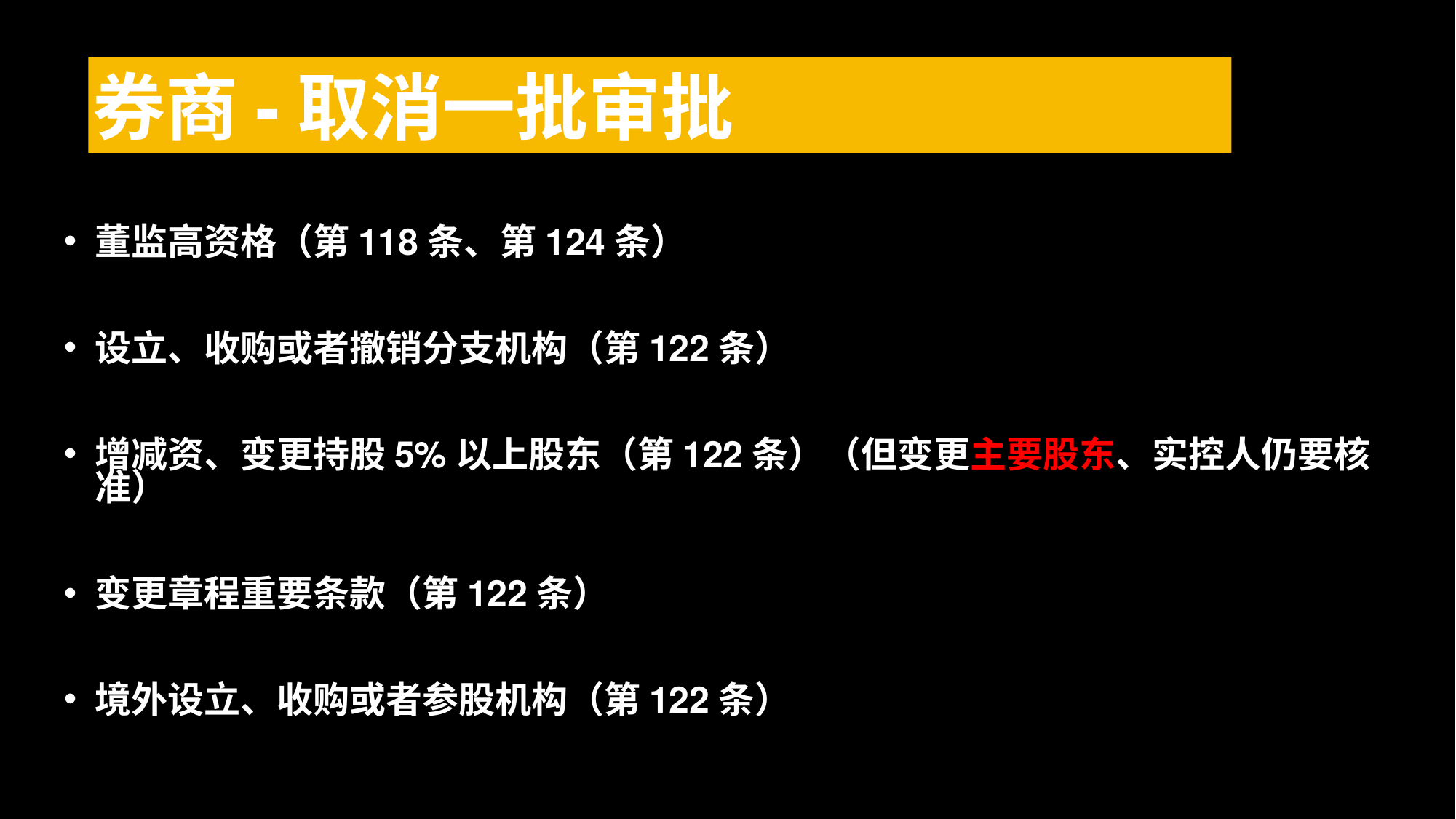

券商-取消一批审批
董监高资格（第118条、第124条）
设立、收购或者撤销分支机构（第122条）
增减资、变更持股5%以上股东（第122条）（但变更主要股东、实控人仍要核准）
变更章程重要条款（第122条）
境外设立、收购或者参股机构（第122条）